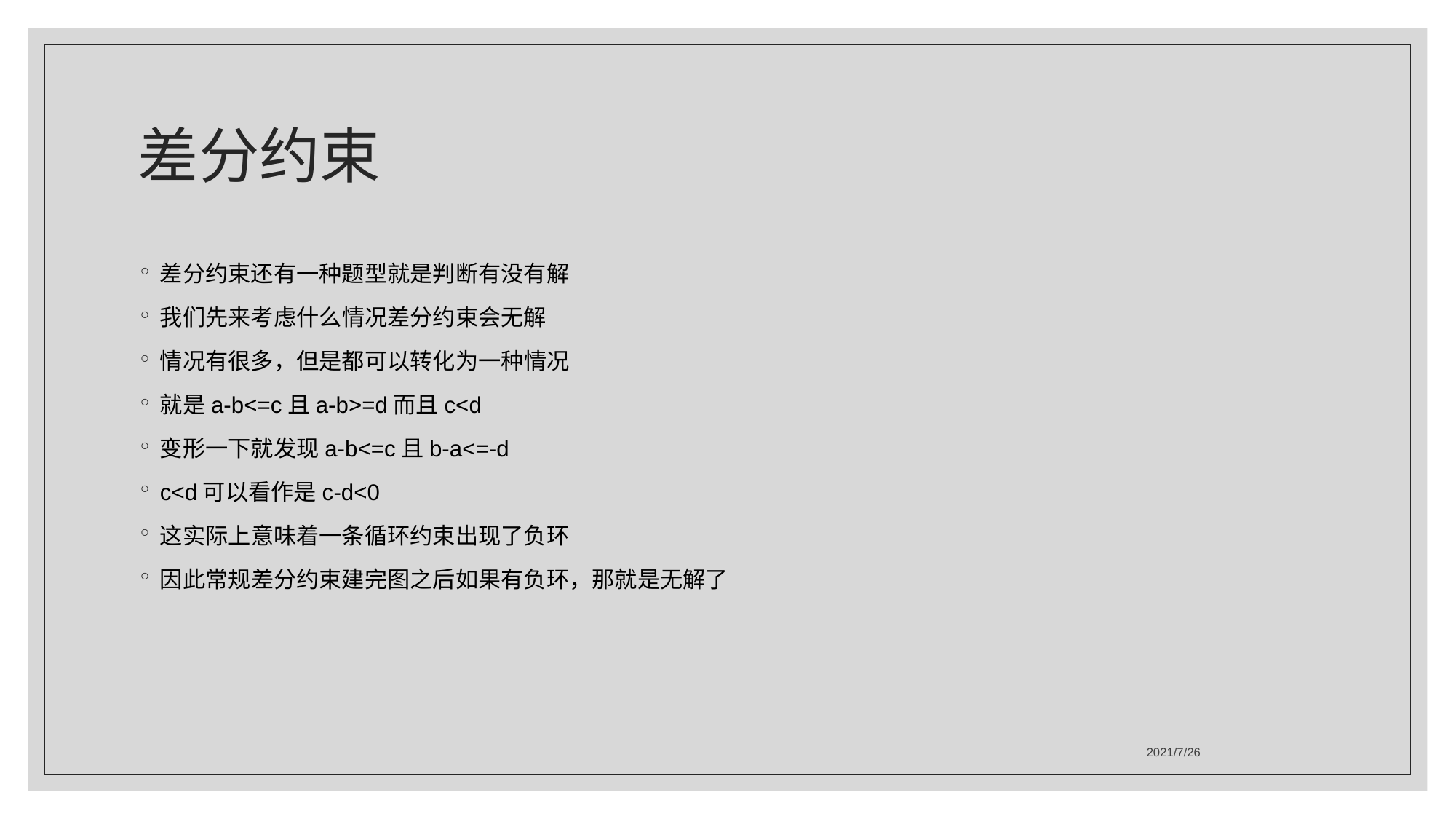

# 差分约束
差分约束还有一种题型就是判断有没有解
我们先来考虑什么情况差分约束会无解
情况有很多，但是都可以转化为一种情况
就是a-b<=c且a-b>=d而且c<d
变形一下就发现a-b<=c且b-a<=-d
c<d可以看作是c-d<0
这实际上意味着一条循环约束出现了负环
因此常规差分约束建完图之后如果有负环，那就是无解了
2021/7/26